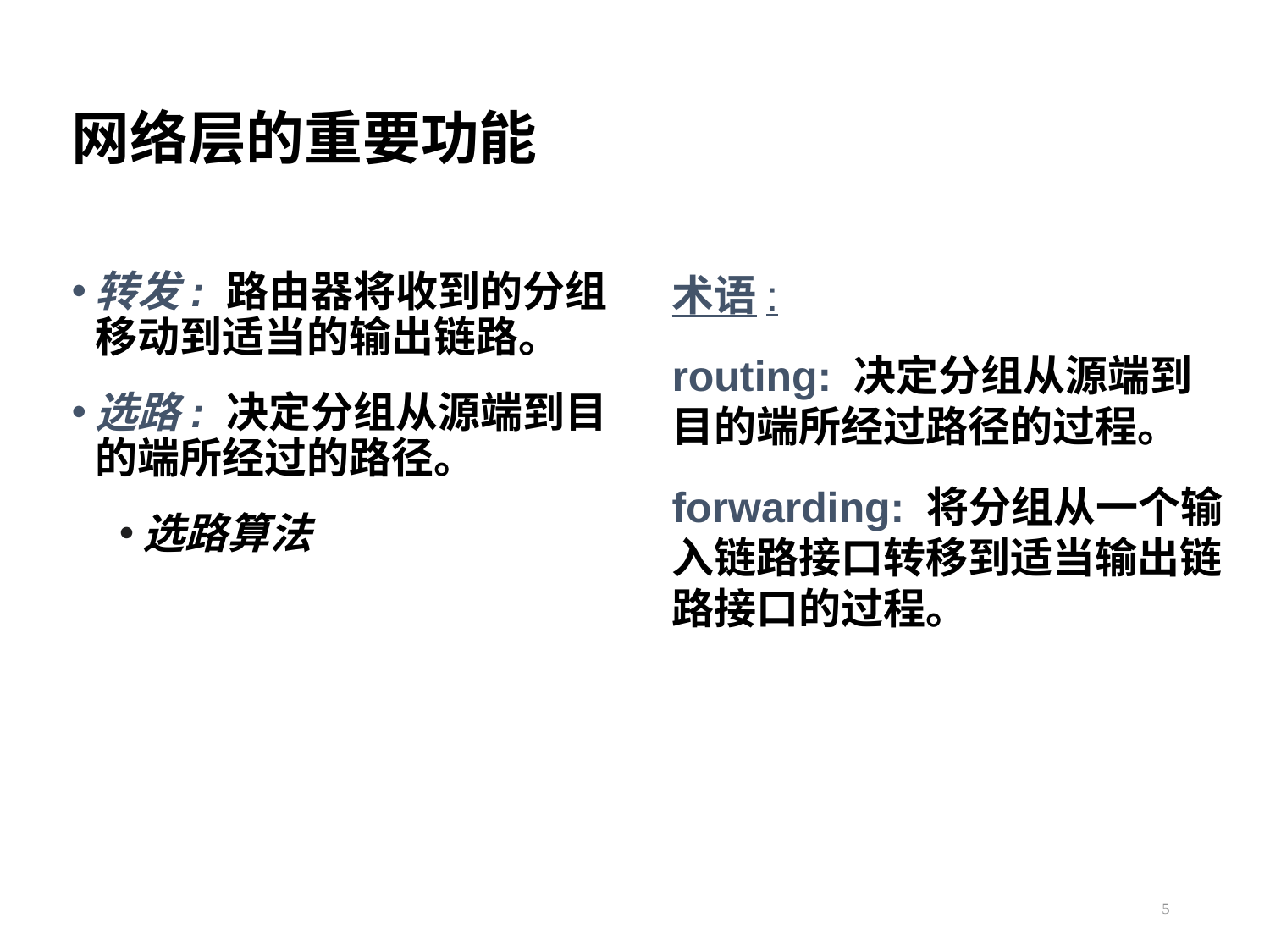

# 网络层的重要功能
术语:
routing: 决定分组从源端到目的端所经过路径的过程。
forwarding: 将分组从一个输入链路接口转移到适当输出链路接口的过程。

转发: 路由器将收到的分组移动到适当的输出链路。
选路: 决定分组从源端到目的端所经过的路径。
选路算法

5